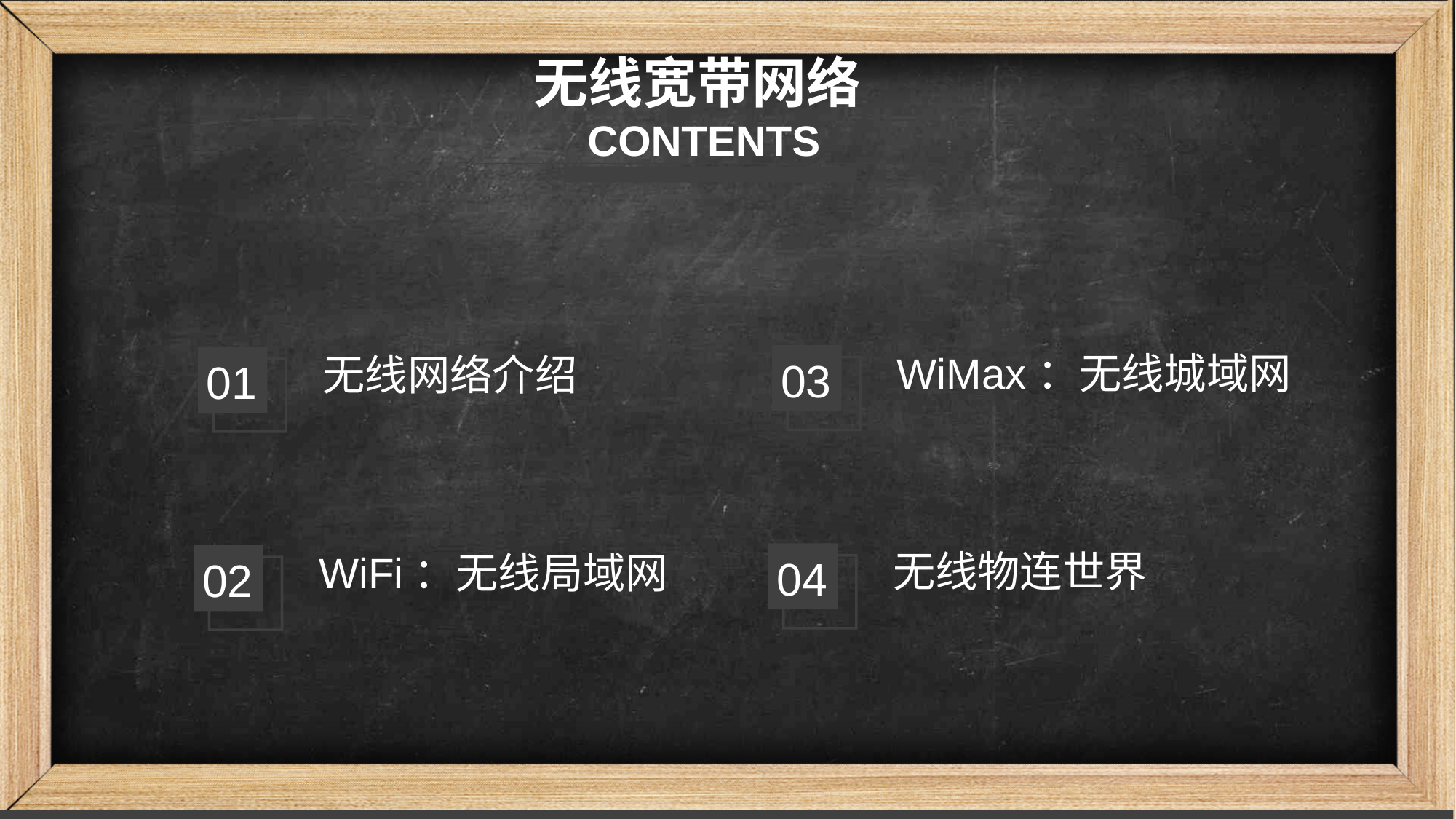

无线宽带网络
CONTENTS

WiMax：无线城域网
无线网络介绍
03
01

无线物连世界
WiFi：无线局域网
04
02